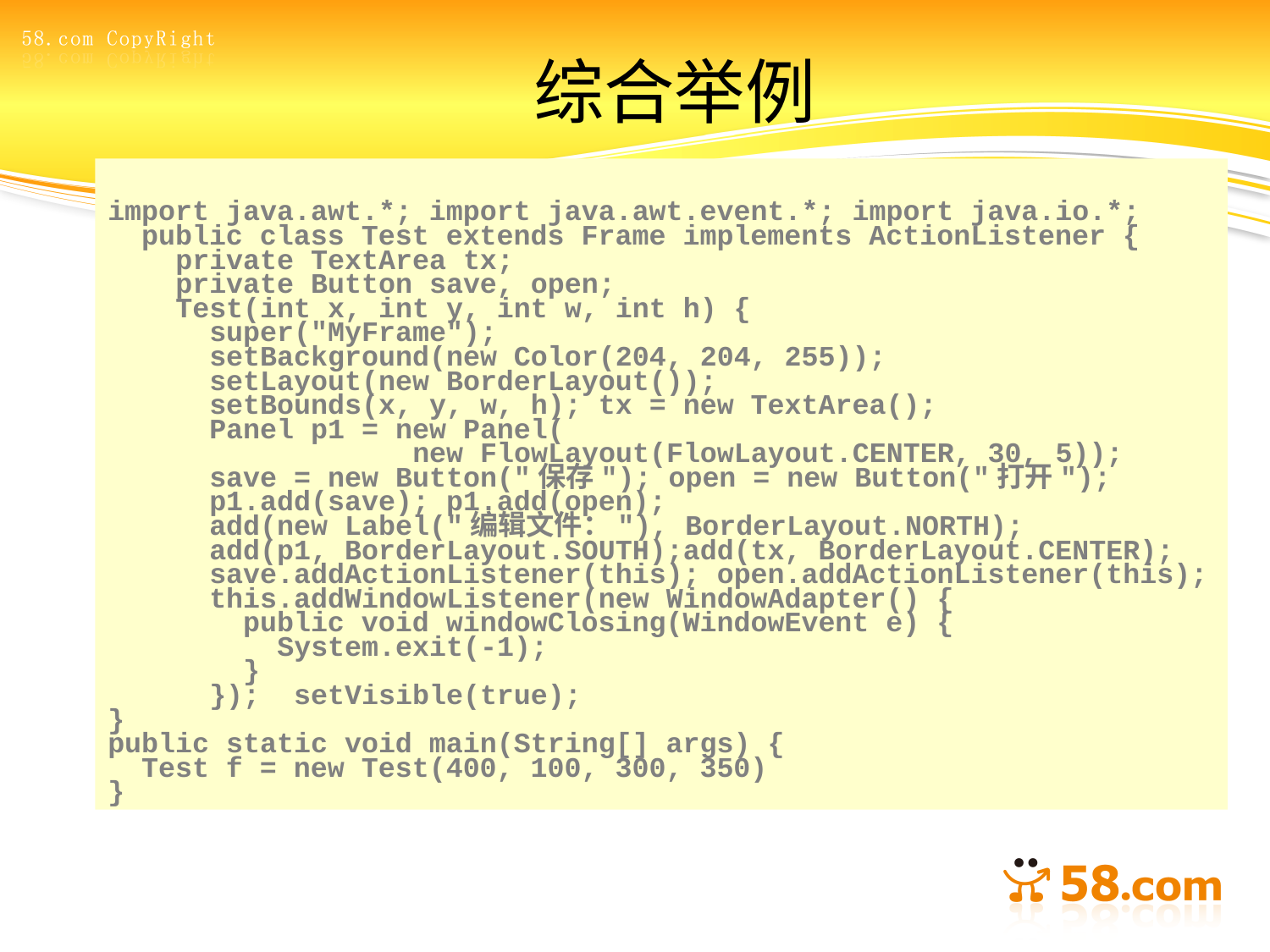

# 综合举例

import java.awt.*; import java.awt.event.*; import java.io.*;
  public class Test extends Frame implements ActionListener {
    private TextArea tx;
    private Button save, open;
    Test(int x, int y, int w, int h) {
      super("MyFrame");
      setBackground(new Color(204, 204, 255));
      setLayout(new BorderLayout());
      setBounds(x, y, w, h); tx = new TextArea();
      Panel p1 = new Panel(
                  new FlowLayout(FlowLayout.CENTER, 30, 5));
      save = new Button("保存"); open = new Button("打开");
      p1.add(save); p1.add(open);
      add(new Label("编辑文件："), BorderLayout.NORTH);
      add(p1, BorderLayout.SOUTH);add(tx, BorderLayout.CENTER);
      save.addActionListener(this); open.addActionListener(this);
      this.addWindowListener(new WindowAdapter() {
        public void windowClosing(WindowEvent e) {
          System.exit(-1);
        }
      });  setVisible(true);
}
public static void main(String[] args) {
  Test f = new Test(400, 100, 300, 350)
}